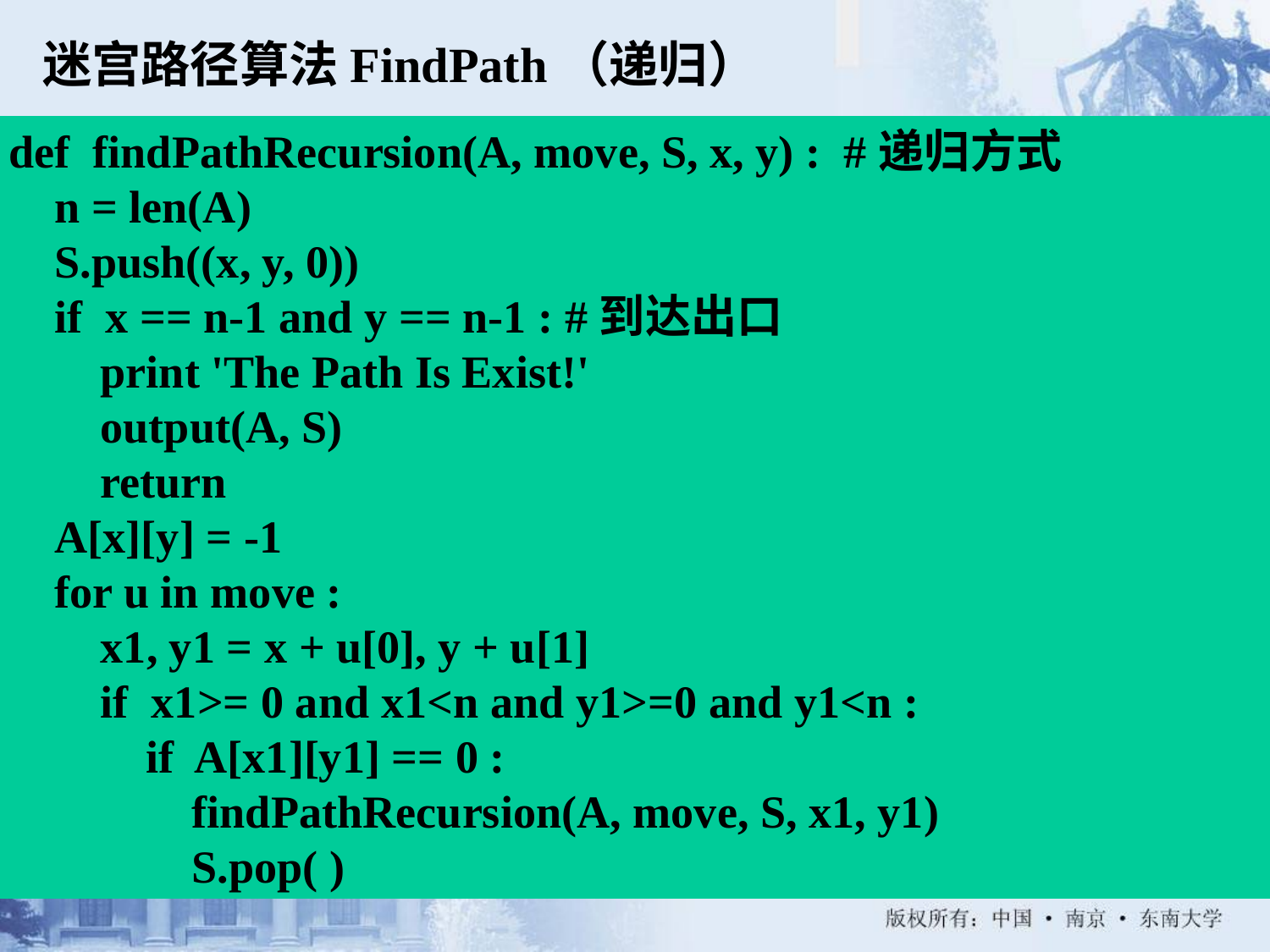

迷宫路径算法FindPath（递归）
def  findPathRecursion(A, move, S, x, y) :  #递归方式
    n = len(A)
    S.push((x, y, 0))
    if  x == n-1 and y == n-1 : #到达出口
        print 'The Path Is Exist!'
        output(A, S)
        return
    A[x][y] = -1
    for u in move :
        x1, y1 = x + u[0], y + u[1]
        if  x1>= 0 and x1<n and y1>=0 and y1<n :
            if  A[x1][y1] == 0 :
                findPathRecursion(A, move, S, x1, y1)
                S.pop( )